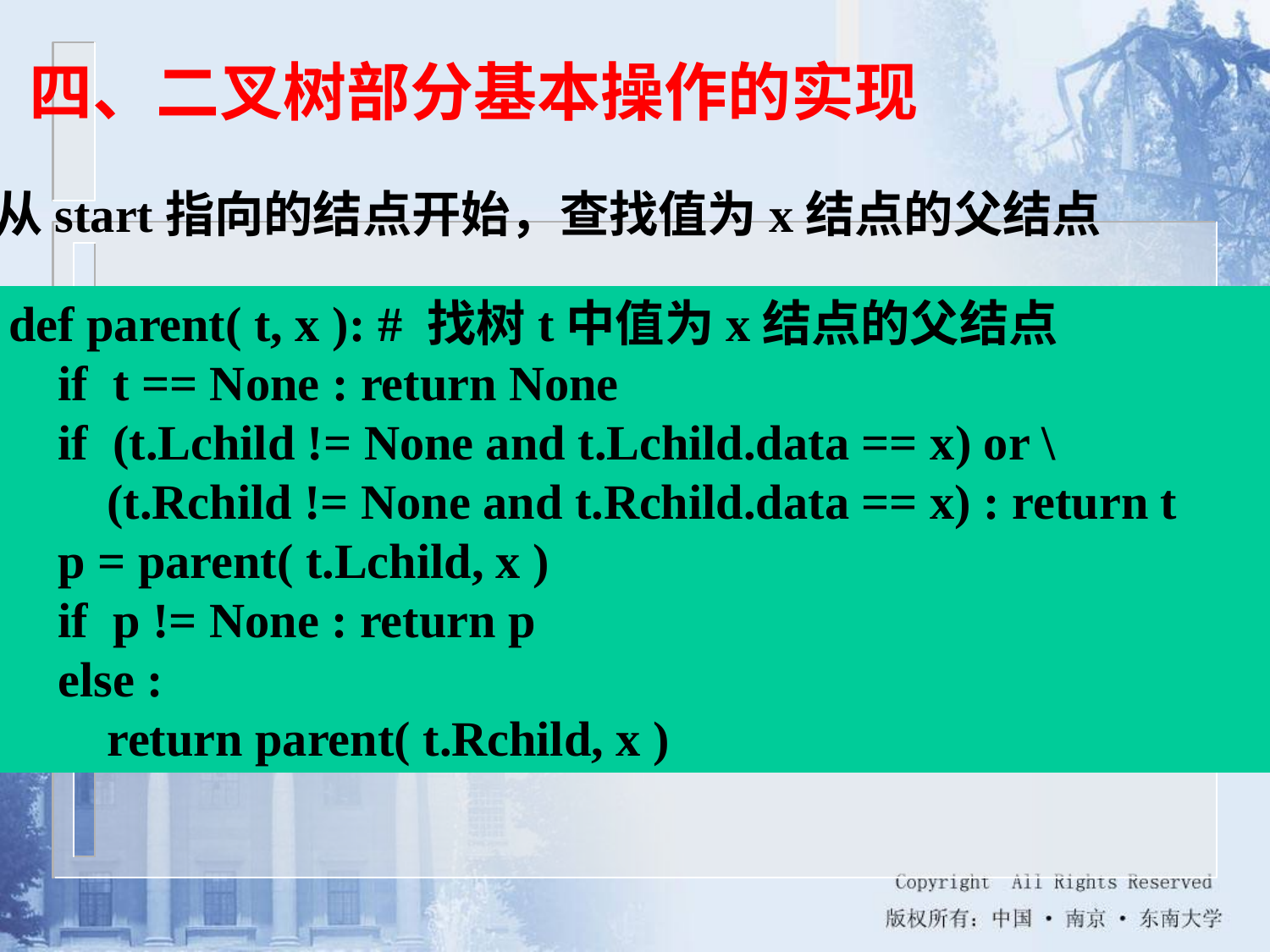

四、二叉树部分基本操作的实现
从start指向的结点开始，查找值为x结点的父结点
def parent( t, x ): # 找树t中值为x结点的父结点
    if  t == None : return None
    if  (t.Lchild != None and t.Lchild.data == x) or \
        (t.Rchild != None and t.Rchild.data == x) : return t
    p = parent( t.Lchild, x )
    if  p != None : return p
    else :
        return parent( t.Rchild, x )